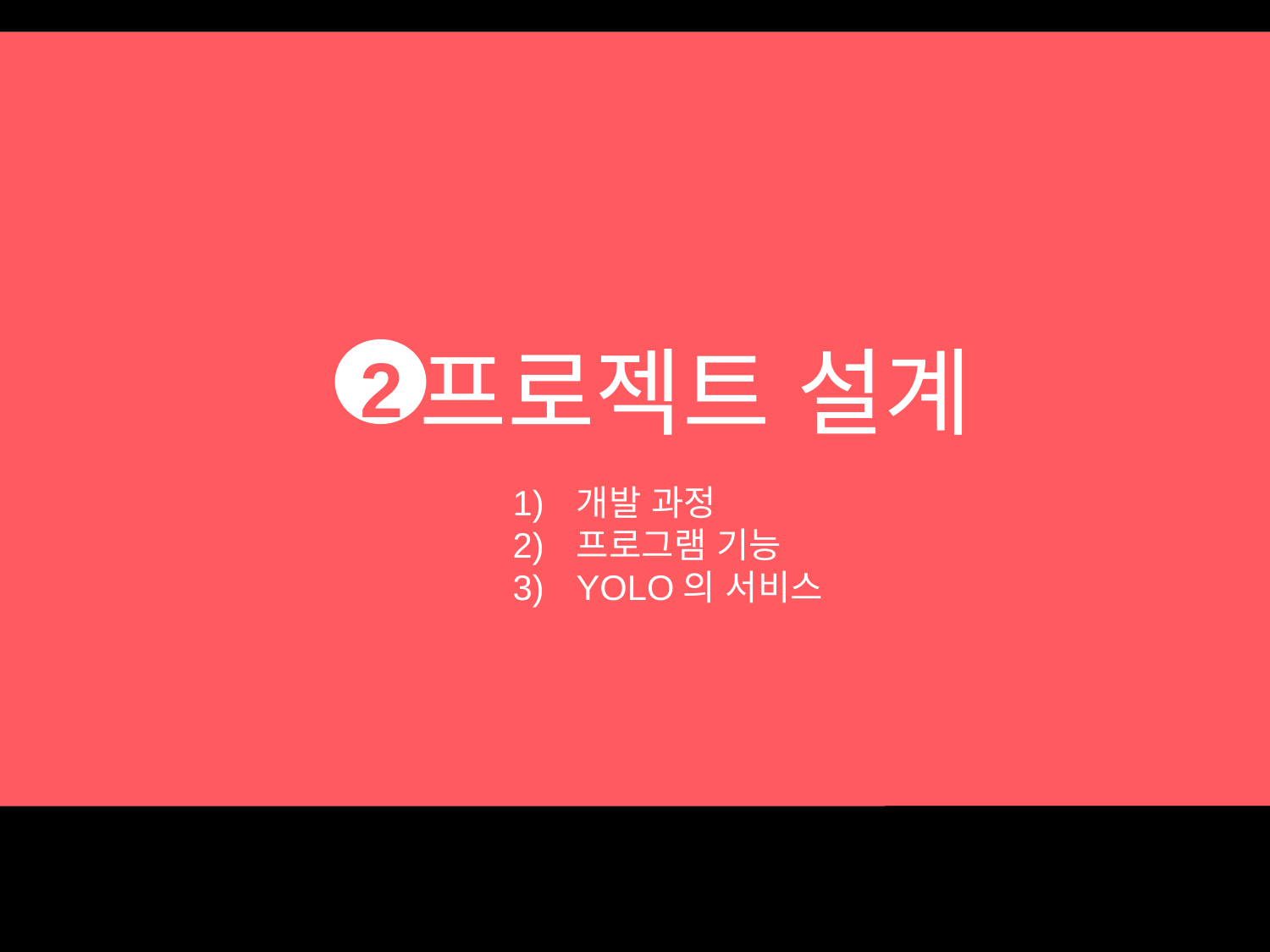

프로젝트 설계
2

개발 과정
프로그램 기능
YOLO의 서비스